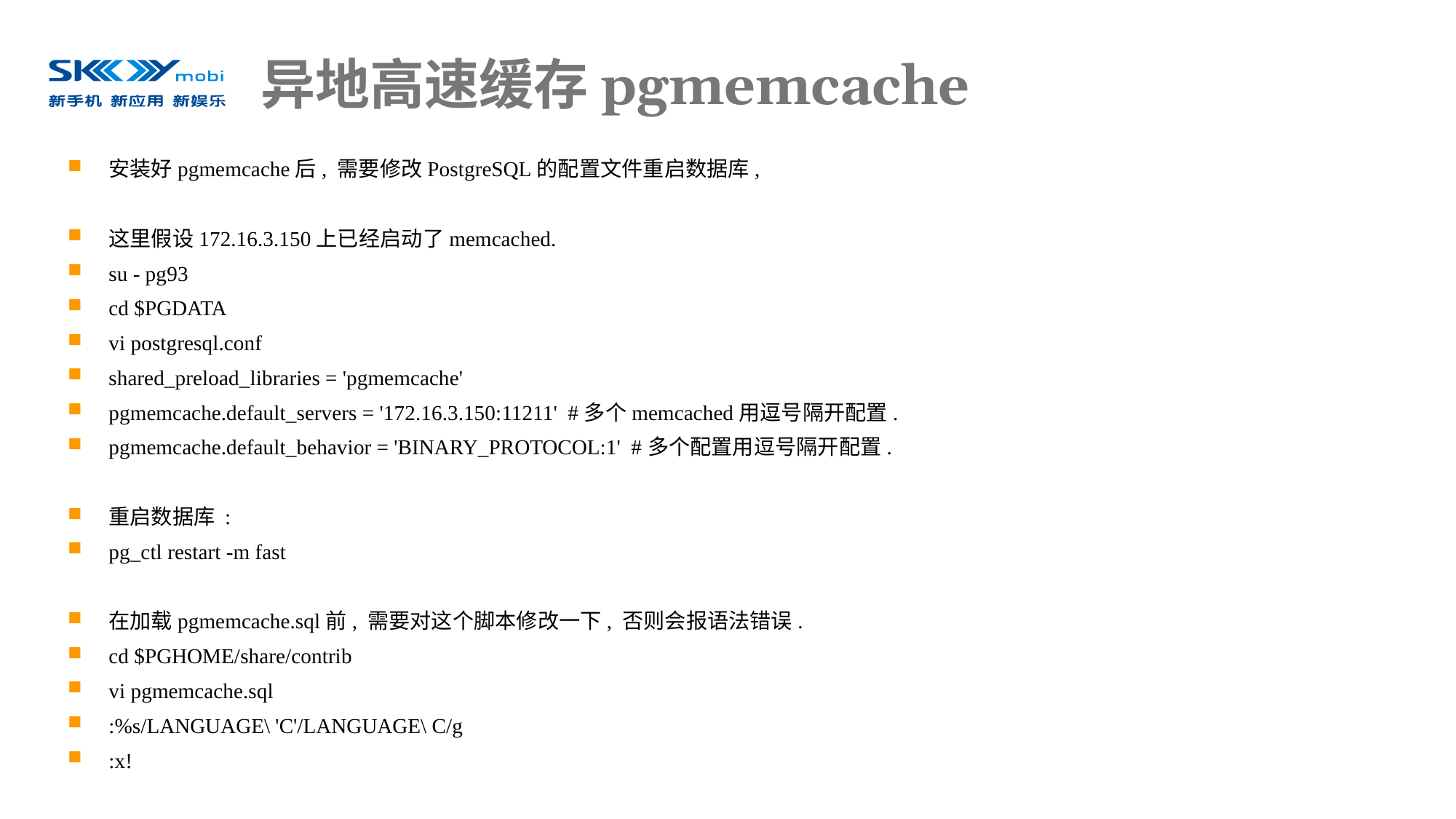

# 异地高速缓存pgmemcache
安装好pgmemcache后, 需要修改PostgreSQL的配置文件重启数据库,

这里假设172.16.3.150上已经启动了memcached.
su - pg93
cd $PGDATA
vi postgresql.conf
shared_preload_libraries = 'pgmemcache'
pgmemcache.default_servers = '172.16.3.150:11211'  #多个memcached用逗号隔开配置.
pgmemcache.default_behavior = 'BINARY_PROTOCOL:1'  #多个配置用逗号隔开配置.

重启数据库 :
pg_ctl restart -m fast

在加载pgmemcache.sql前, 需要对这个脚本修改一下, 否则会报语法错误.
cd $PGHOME/share/contrib
vi pgmemcache.sql
:%s/LANGUAGE\ 'C'/LANGUAGE\ C/g
:x!